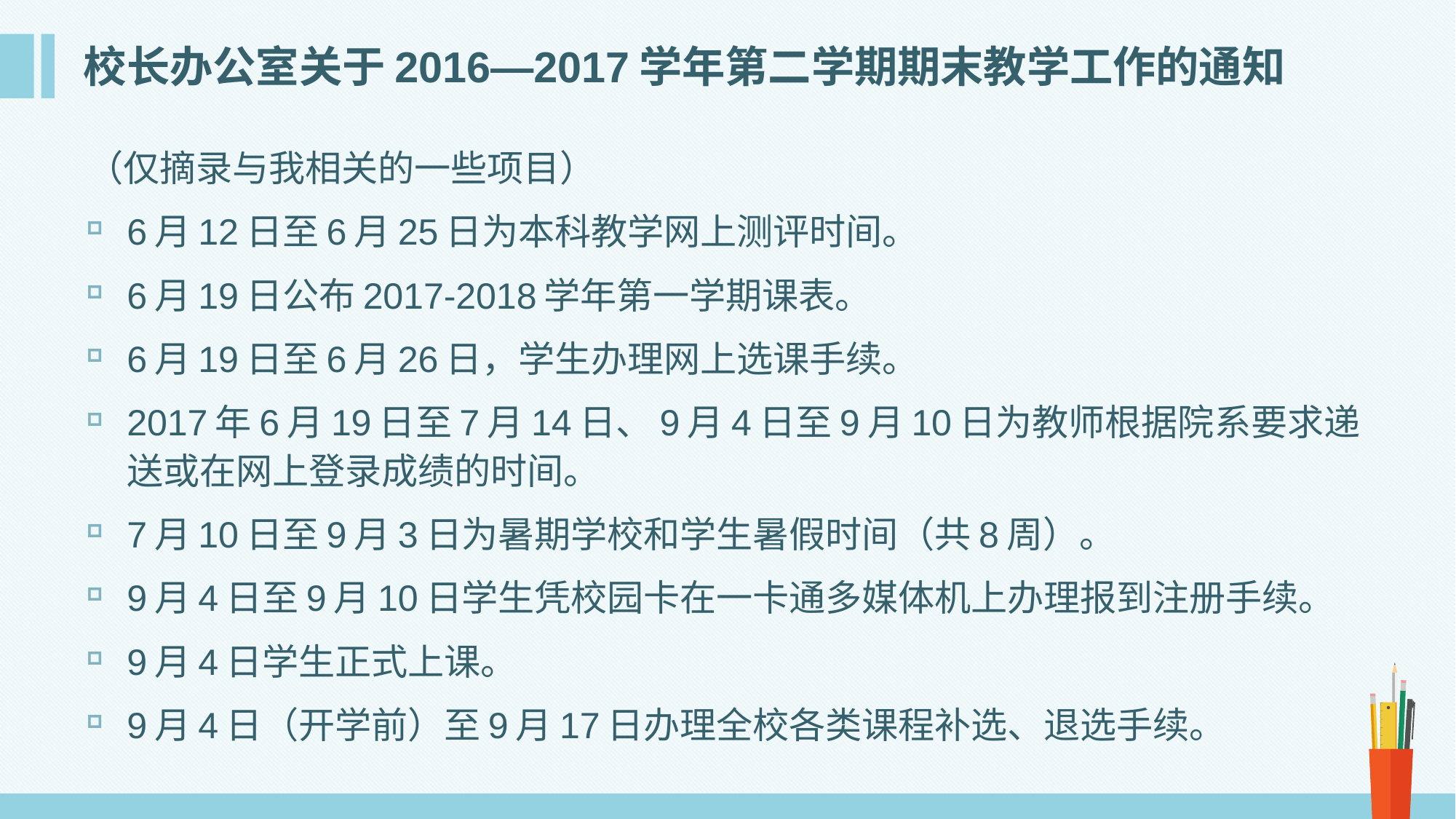

# 校长办公室关于2016—2017学年第二学期期末教学工作的通知
（仅摘录与我相关的一些项目）
6月12日至6月25日为本科教学网上测评时间。
6月19日公布2017-2018学年第一学期课表。
6月19日至6月26日，学生办理网上选课手续。
2017年6月19日至7月14日、9月4日至9月10日为教师根据院系要求递送或在网上登录成绩的时间。
7月10日至9月3日为暑期学校和学生暑假时间（共8周）。
9月4日至9月10日学生凭校园卡在一卡通多媒体机上办理报到注册手续。
9月4日学生正式上课。
9月4日（开学前）至9月17日办理全校各类课程补选、退选手续。